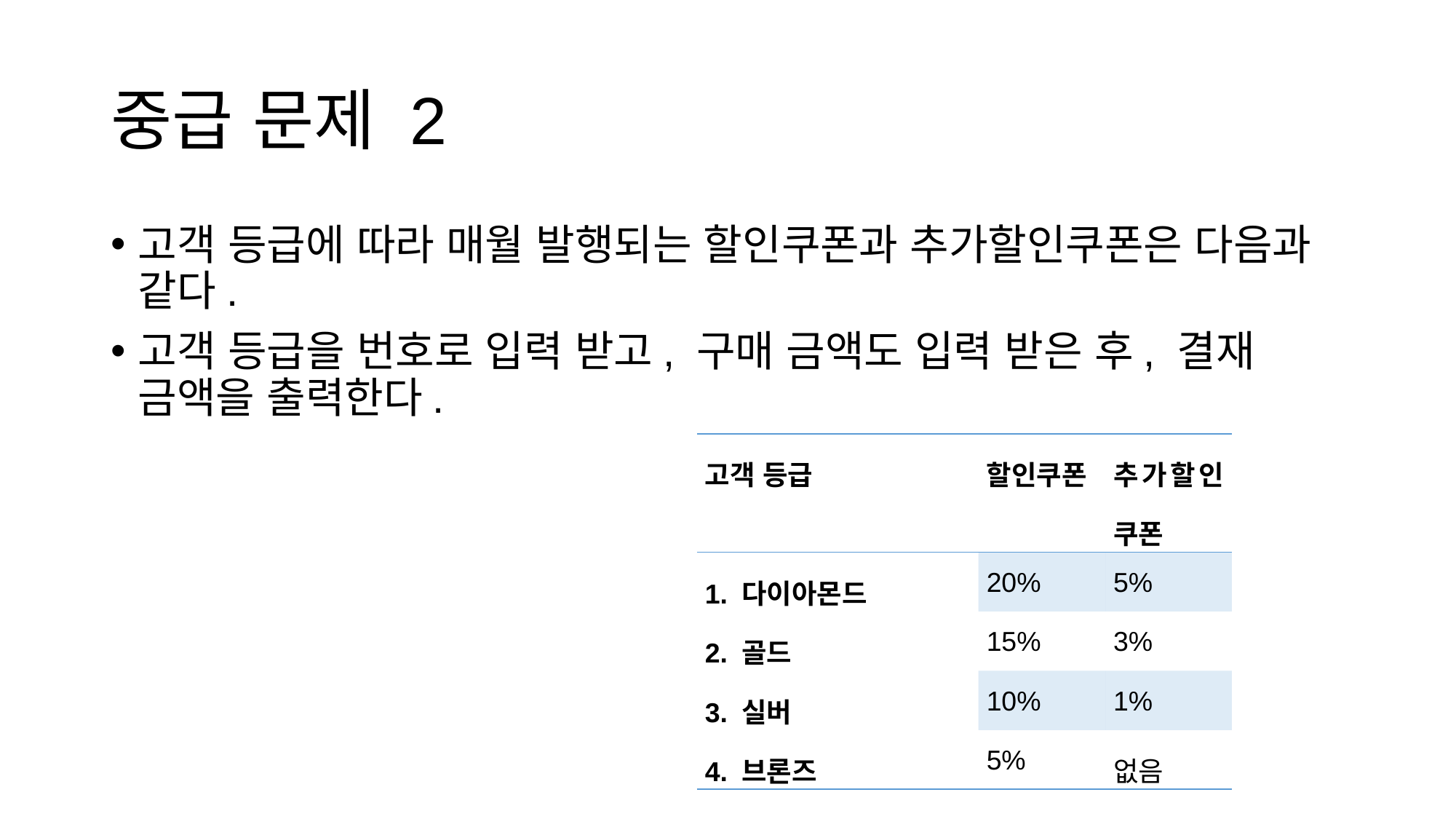

# 중급 문제 2
고객 등급에 따라 매월 발행되는 할인쿠폰과 추가할인쿠폰은 다음과 같다.
고객 등급을 번호로 입력 받고, 구매 금액도 입력 받은 후, 결재 금액을 출력한다.

| 고객 등급 | 할인쿠폰 | 추가할인쿠폰 |
| --- | --- | --- |
| 1. 다이아몬드 | 20% | 5% |
| 2. 골드 | 15% | 3% |
| 3. 실버 | 10% | 1% |
| 4. 브론즈 | 5% | 없음 |